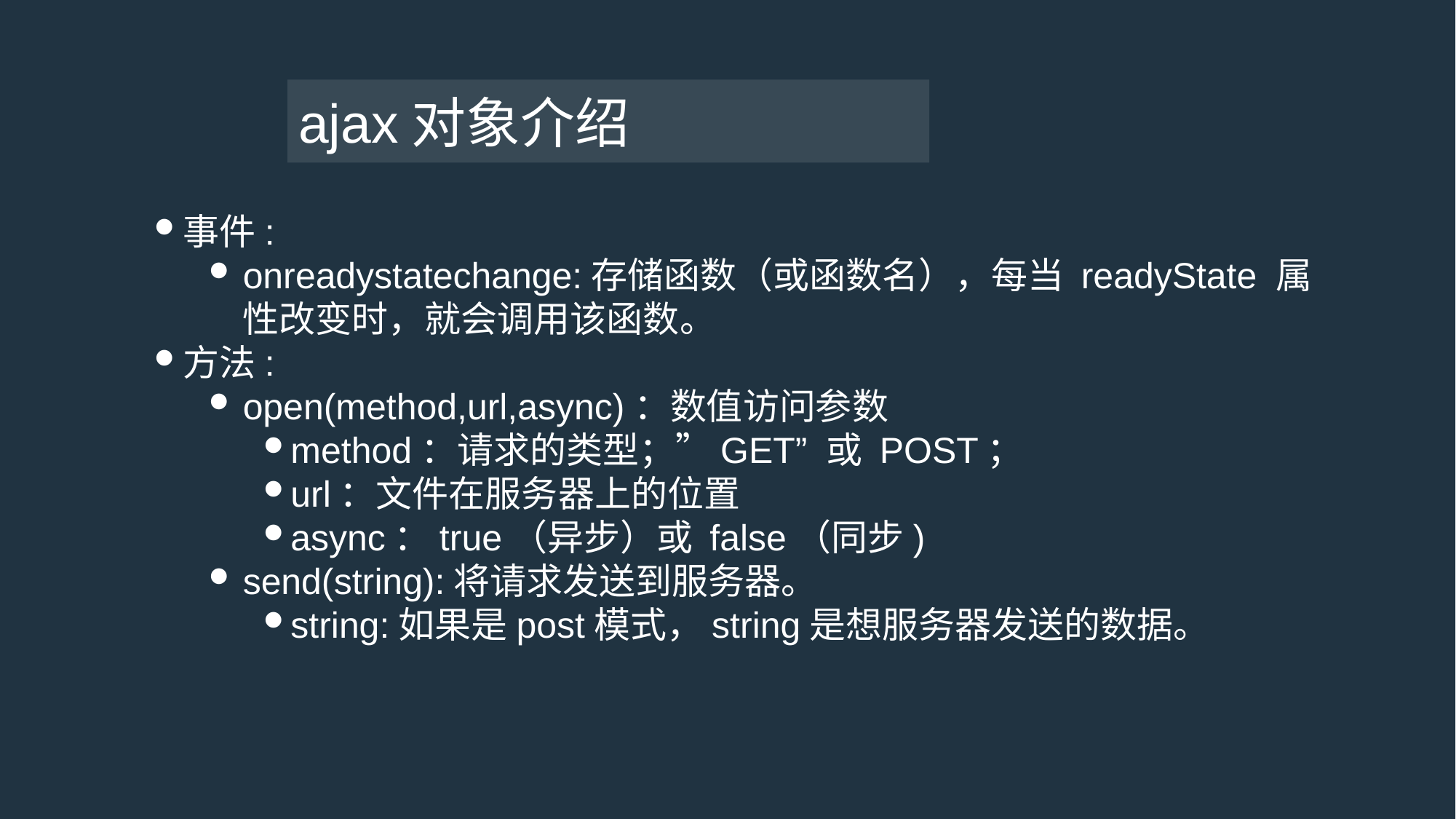

# ajax对象介绍
事件:
onreadystatechange:存储函数（或函数名），每当 readyState 属性改变时，就会调用该函数。
方法:
open(method,url,async)：数值访问参数
method：请求的类型；”GET” 或 POST；
url：文件在服务器上的位置
async：true（异步）或 false（同步)
send(string):将请求发送到服务器。
string:如果是post模式，string是想服务器发送的数据。